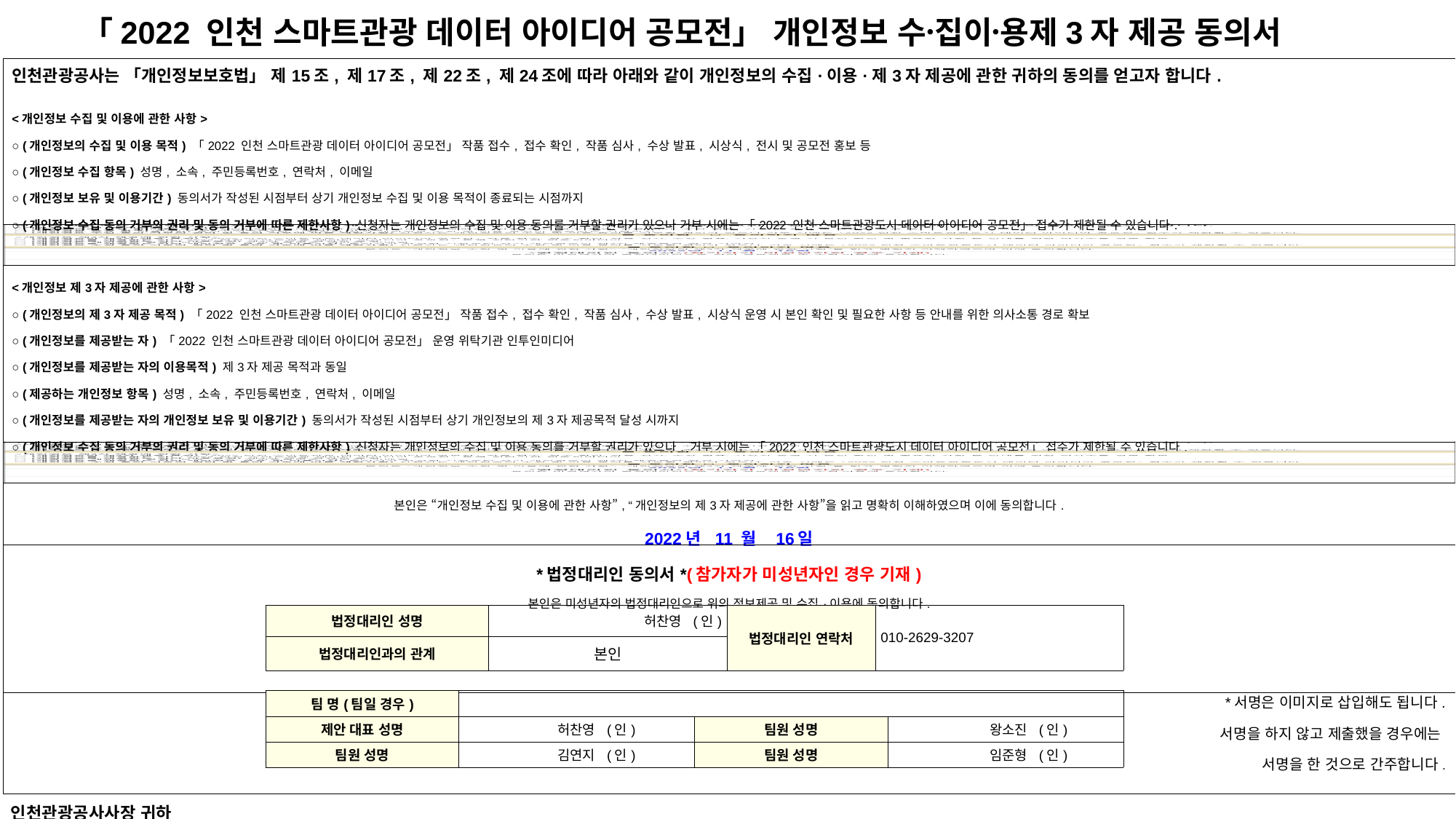

「2022 인천 스마트관광 데이터 아이디어 공모전」 개인정보 수집〮이용〮제3자 제공 동의서
| 인천관광공사는 「개인정보보호법」 제15조, 제17조, 제22조, 제24조에 따라 아래와 같이 개인정보의 수집·이용·제3자 제공에 관한 귀하의 동의를 얻고자 합니다. <개인정보 수집 및 이용에 관한 사항> ○ (개인정보의 수집 및 이용 목적) 「2022 인천 스마트관광 데이터 아이디어 공모전」 작품 접수, 접수 확인, 작품 심사, 수상 발표, 시상식, 전시 및 공모전 홍보 등 ○ (개인정보 수집 항목) 성명, 소속, 주민등록번호, 연락처, 이메일 ○ (개인정보 보유 및 이용기간) 동의서가 작성된 시점부터 상기 개인정보 수집 및 이용 목적이 종료되는 시점까지 ○ (개인정보 수집 동의 거부의 권리 및 동의 거부에 따른 제한사항) 신청자는 개인정보의 수집 및 이용 동의를 거부할 권리가 있으나 거부 시에는 「2022 인천 스마트관광도시 데이터 아이디어 공모전」 접수가 제한될 수 있습니다. |
| --- |
|  |
| <개인정보 제3자 제공에 관한 사항> ○ (개인정보의 제3자 제공 목적) 「2022 인천 스마트관광 데이터 아이디어 공모전」 작품 접수, 접수 확인, 작품 심사, 수상 발표, 시상식 운영 시 본인 확인 및 필요한 사항 등 안내를 위한 의사소통 경로 확보 ○ (개인정보를 제공받는 자) 「2022 인천 스마트관광 데이터 아이디어 공모전」 운영 위탁기관 인투인미디어 ○ (개인정보를 제공받는 자의 이용목적) 제3자 제공 목적과 동일 ○ (제공하는 개인정보 항목) 성명, 소속, 주민등록번호, 연락처, 이메일 ○ (개인정보를 제공받는 자의 개인정보 보유 및 이용기간) 동의서가 작성된 시점부터 상기 개인정보의 제3자 제공목적 달성 시까지 ○ (개인정보 수집 동의 거부의 권리 및 동의 거부에 따른 제한사항) 신청자는 개인정보의 수집 및 이용 동의를 거부할 권리가 있으나, 거부 시에는 「2022 인천 스마트관광도시 데이터 아이디어 공모전」 접수가 제한될 수 있습니다. |
|  |
| 본인은 “개인정보 수집 및 이용에 관한 사항”, “개인정보의 제3자 제공에 관한 사항”을 읽고 명확히 이해하였으며 이에 동의합니다. 2022년 11 월 16일 |
| \*법정대리인 동의서\*(참가자가 미성년자인 경우 기재) 본인은 미성년자의 법정대리인으로 위의 정보제공 및 수집·이용에 동의합니다. |
|  |

| 법정대리인 성명 | 허찬영 (인) | 법정대리인 연락처 | 010-2629-3207 |
| --- | --- | --- | --- |
| 법정대리인과의 관계 | 본인 |  |  |
*서명은 이미지로 삽입해도 됩니다.
서명을 하지 않고 제출했을 경우에는
서명을 한 것으로 간주합니다.
| 팀 명(팀일 경우) |  |  |  |
| --- | --- | --- | --- |
| 제안 대표 성명 | 허찬영 (인) | 팀원 성명 | 왕소진 (인) |
| 팀원 성명 | 김연지 (인) | 팀원 성명 | 임준형 (인) |
인천관광공사사장 귀하